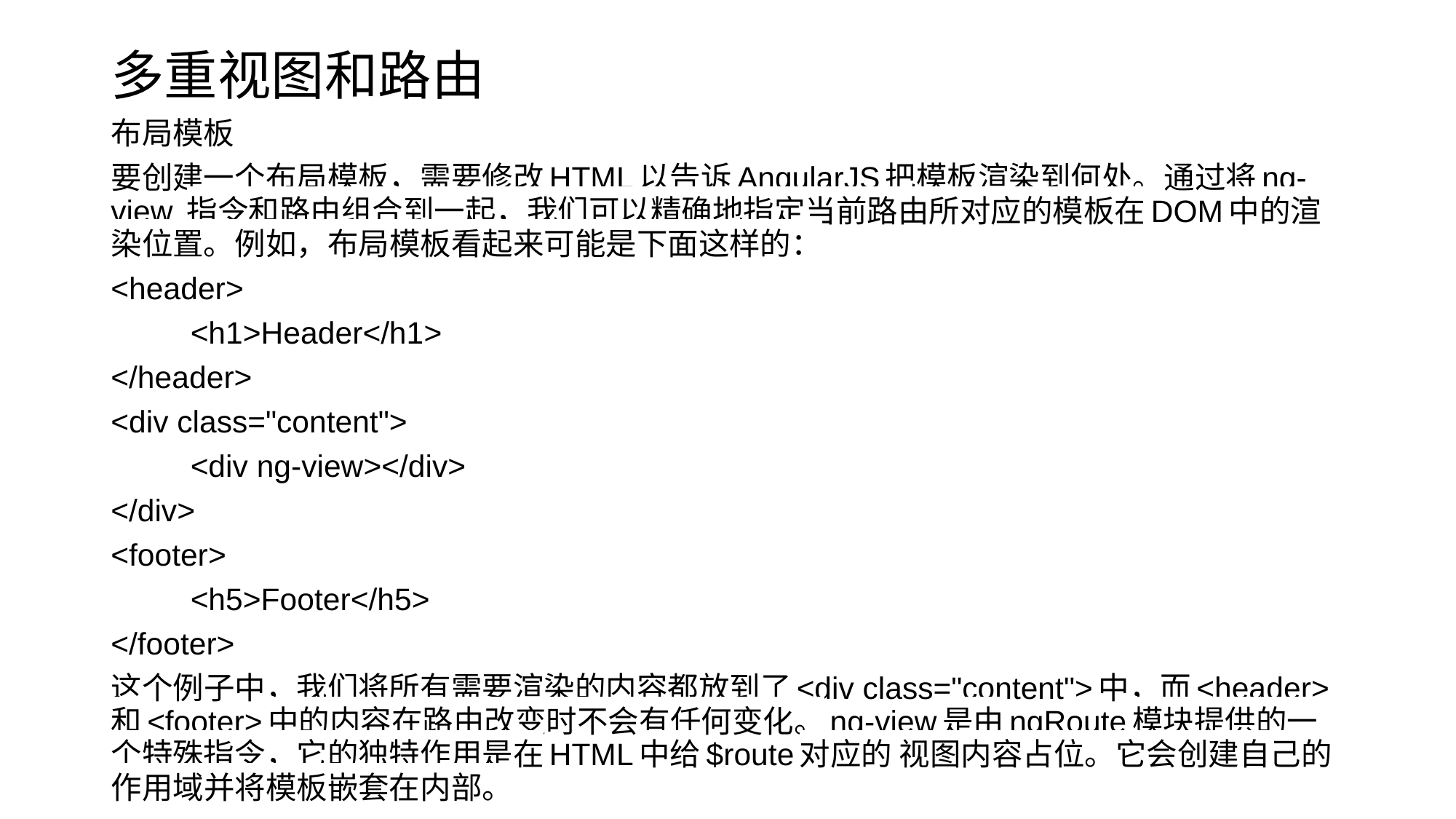

# 多重视图和路由
布局模板
要创建一个布局模板，需要修改HTML以告诉AngularJS把模板渲染到何处。通过将ng-view 指令和路由组合到一起，我们可以精确地指定当前路由所对应的模板在DOM中的渲染位置。例如，布局模板看起来可能是下面这样的：
<header>
	<h1>Header</h1>
</header>
<div class="content">
	<div ng-view></div>
</div>
<footer>
	<h5>Footer</h5>
</footer>
这个例子中，我们将所有需要渲染的内容都放到了<div class="content">中，而<header>和<footer>中的内容在路由改变时不会有任何变化。ng-view是由ngRoute模块提供的一个特殊指令，它的独特作用是在HTML中给$route对应的 视图内容占位。它会创建自己的作用域并将模板嵌套在内部。